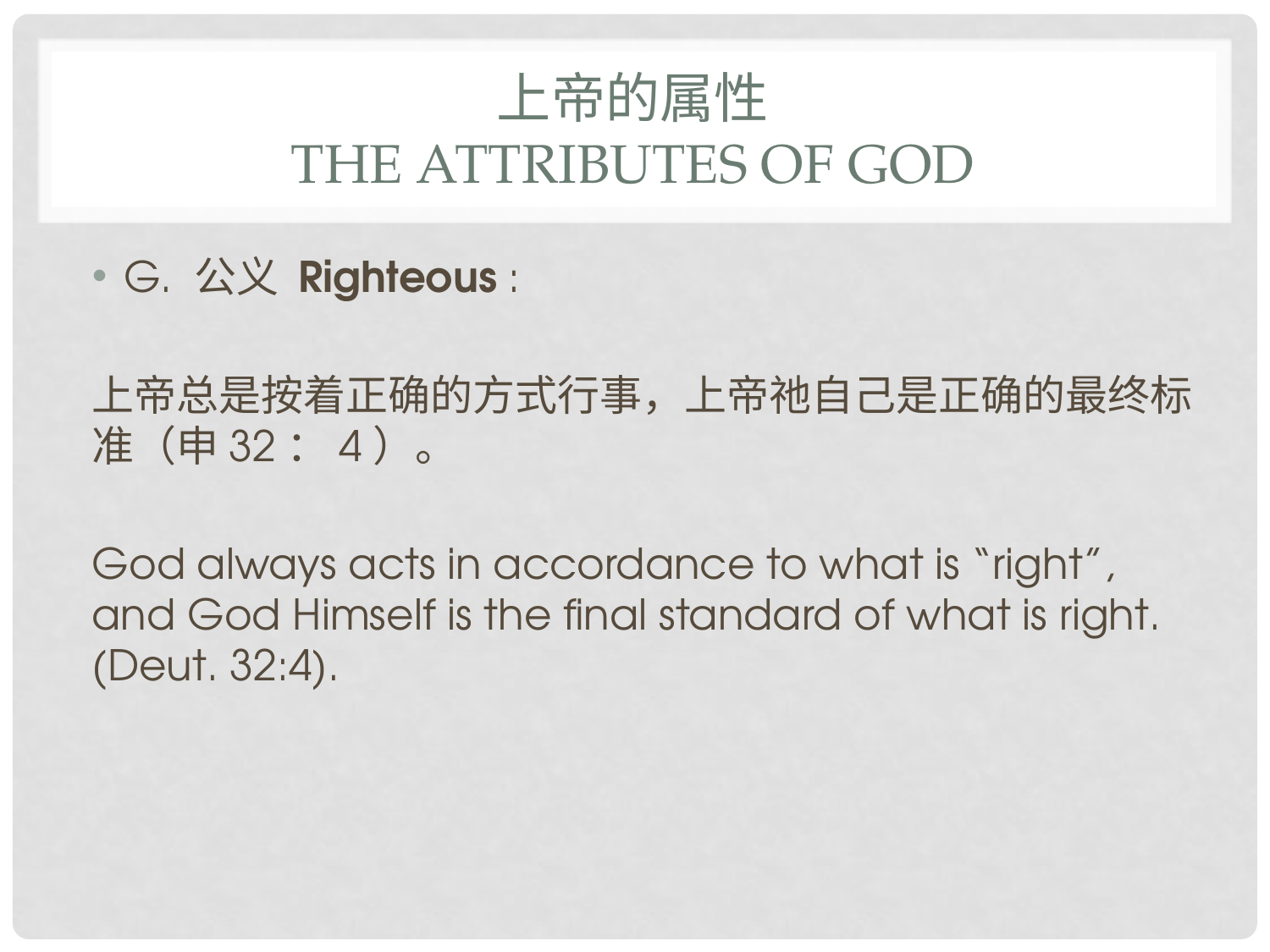

# 上帝的属性 The attributes of God
G. 公义 Righteous :

上帝总是按着正确的方式行事，上帝祂自己是正确的最终标准（申32：4）。

God always acts in accordance to what is “right”, and God Himself is the final standard of what is right. (Deut. 32:4).